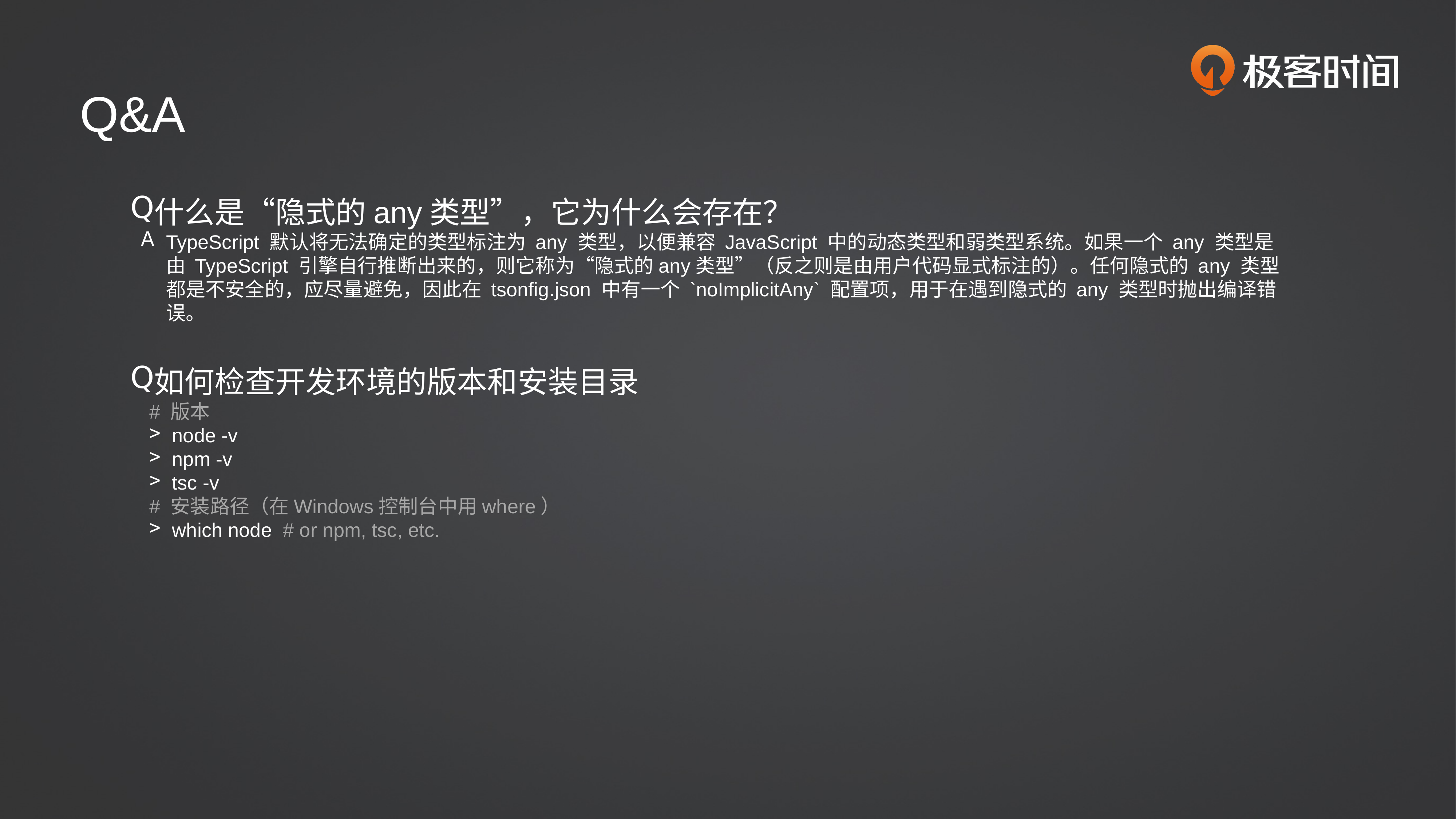

Q&A
什么是“隐式的any类型”，它为什么会存在？
TypeScript 默认将无法确定的类型标注为 any 类型，以便兼容 JavaScript 中的动态类型和弱类型系统。如果一个 any 类型是由 TypeScript 引擎自行推断出来的，则它称为“隐式的any类型”（反之则是由用户代码显式标注的）。任何隐式的 any 类型都是不安全的，应尽量避免，因此在 tsonfig.json 中有一个 `noImplicitAny` 配置项，用于在遇到隐式的 any 类型时抛出编译错误。
如何检查开发环境的版本和安装目录
# 版本
node -v
npm -v
tsc -v
# 安装路径（在Windows控制台中用where）
which node  # or npm, tsc, etc.